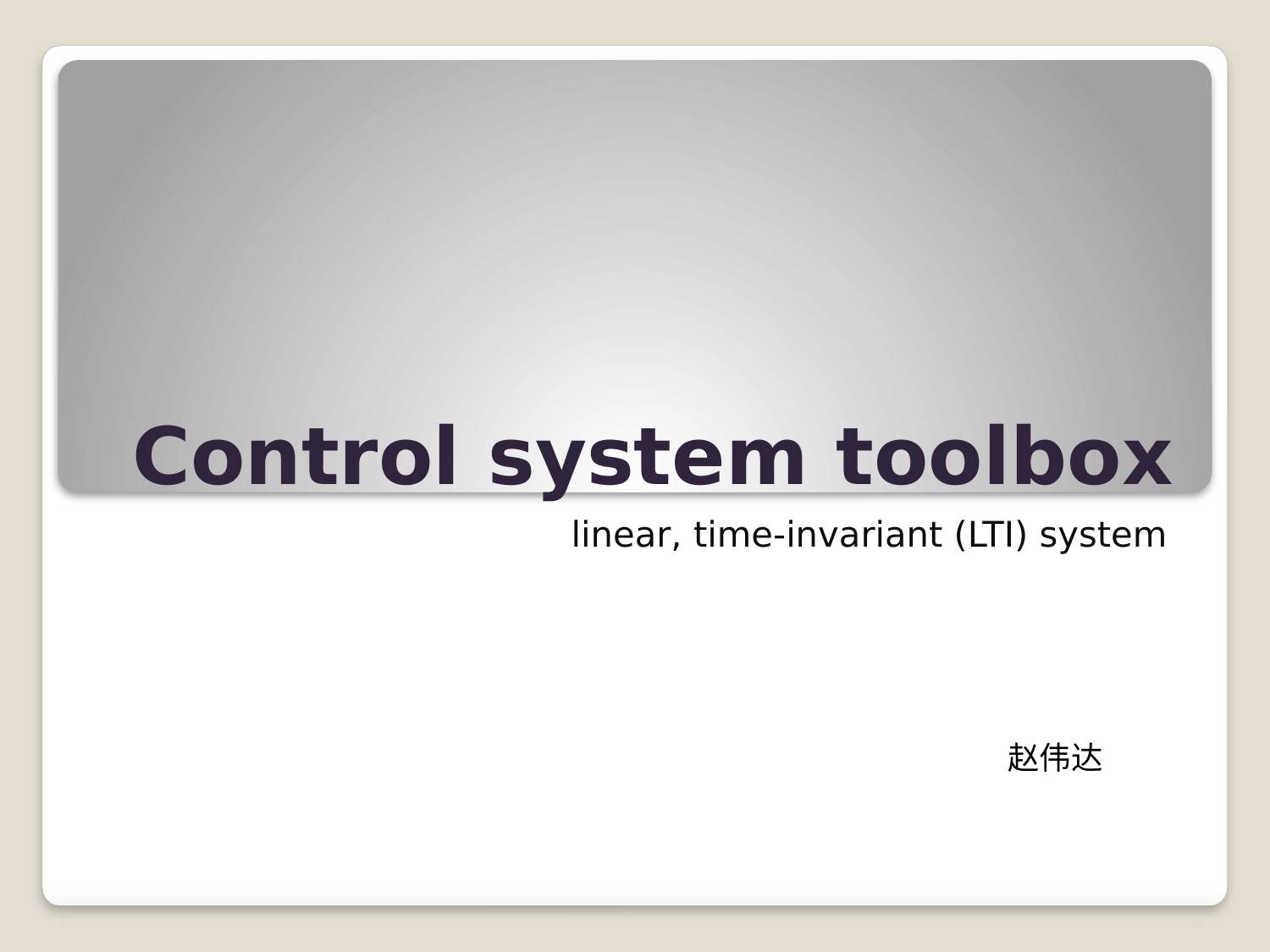

# Control system toolbox
 linear, time-invariant (LTI) system

赵伟达